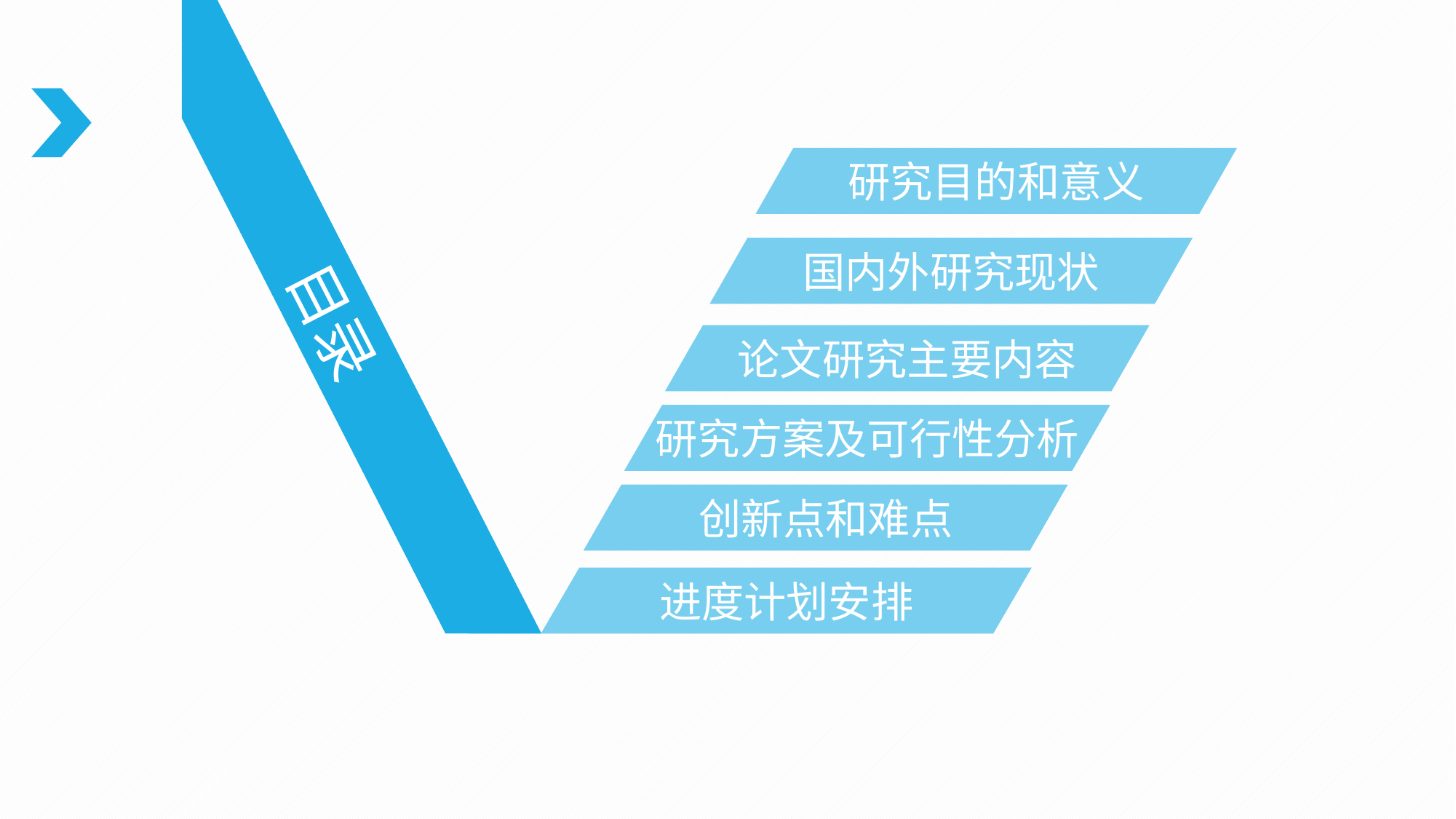

目录
研究目的和意义
国内外研究现状
论文研究主要内容
研究方案及可行性分析
创新点和难点
进度计划安排